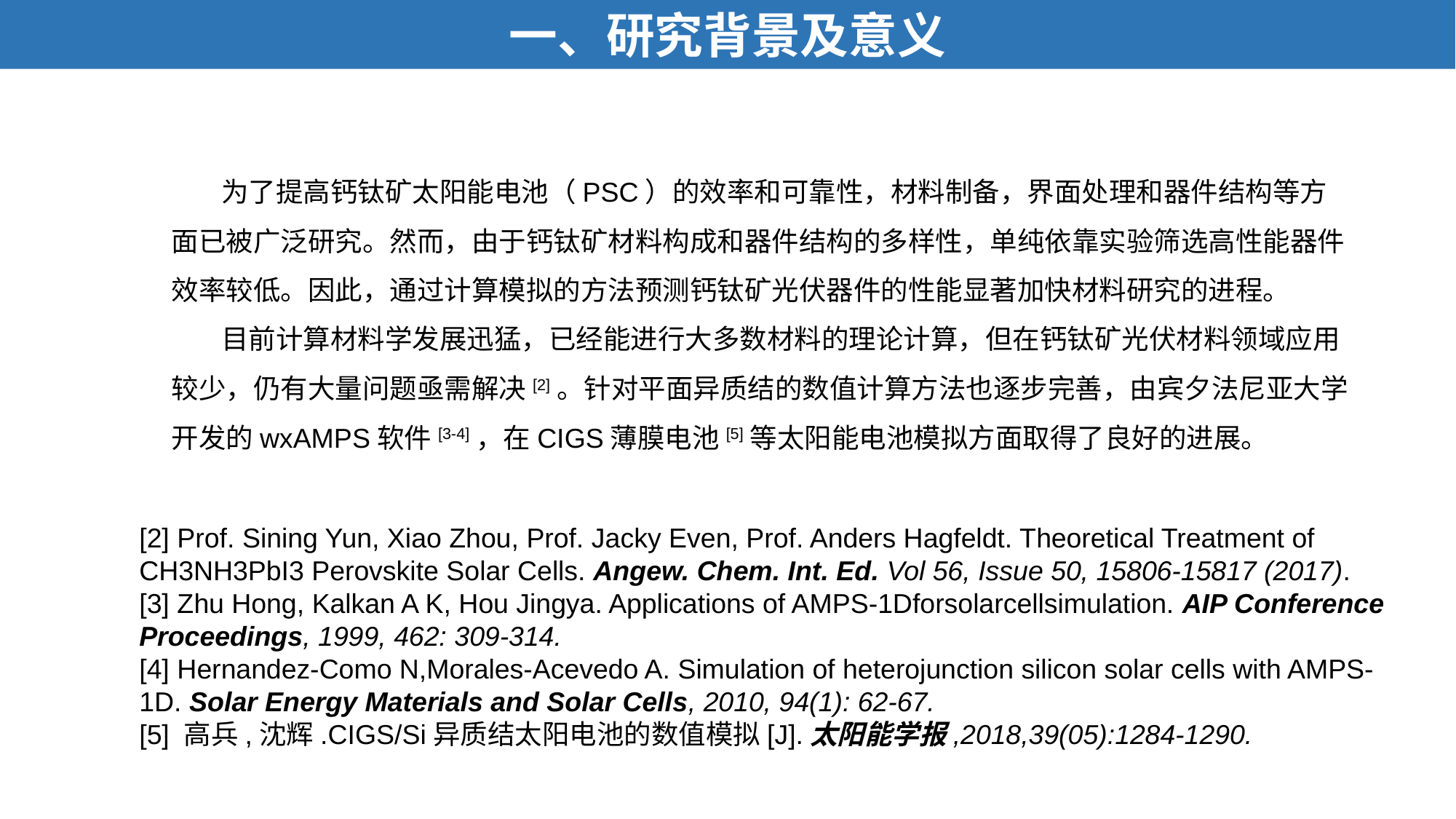

一、研究背景及意义
       为了提高钙钛矿太阳能电池（PSC）的效率和可靠性，材料制备，界面处理和器件结构等方面已被广泛研究。然而，由于钙钛矿材料构成和器件结构的多样性，单纯依靠实验筛选高性能器件效率较低。因此，通过计算模拟的方法预测钙钛矿光伏器件的性能显著加快材料研究的进程。
       目前计算材料学发展迅猛，已经能进行大多数材料的理论计算，但在钙钛矿光伏材料领域应用较少，仍有大量问题亟需解决[2]。针对平面异质结的数值计算方法也逐步完善，由宾夕法尼亚大学开发的wxAMPS软件[3-4]，在CIGS薄膜电池[5]等太阳能电池模拟方面取得了良好的进展。
[2] Prof. Sining Yun, Xiao Zhou, Prof. Jacky Even, Prof. Anders Hagfeldt. Theoretical Treatment of CH3NH3PbI3 Perovskite Solar Cells. Angew. Chem. Int. Ed. Vol 56, Issue 50, 15806-15817 (2017).
[3] Zhu Hong, Kalkan A K, Hou Jingya. Applications of AMPS-1Dforsolarcellsimulation. AIP Conference Proceedings, 1999, 462: 309-314.
[4] Hernandez-Como N,Morales-Acevedo A. Simulation of heterojunction silicon solar cells with AMPS-1D. Solar Energy Materials and Solar Cells, 2010, 94(1): 62-67.
[5] 高兵,沈辉.CIGS/Si异质结太阳电池的数值模拟[J].太阳能学报,2018,39(05):1284-1290.